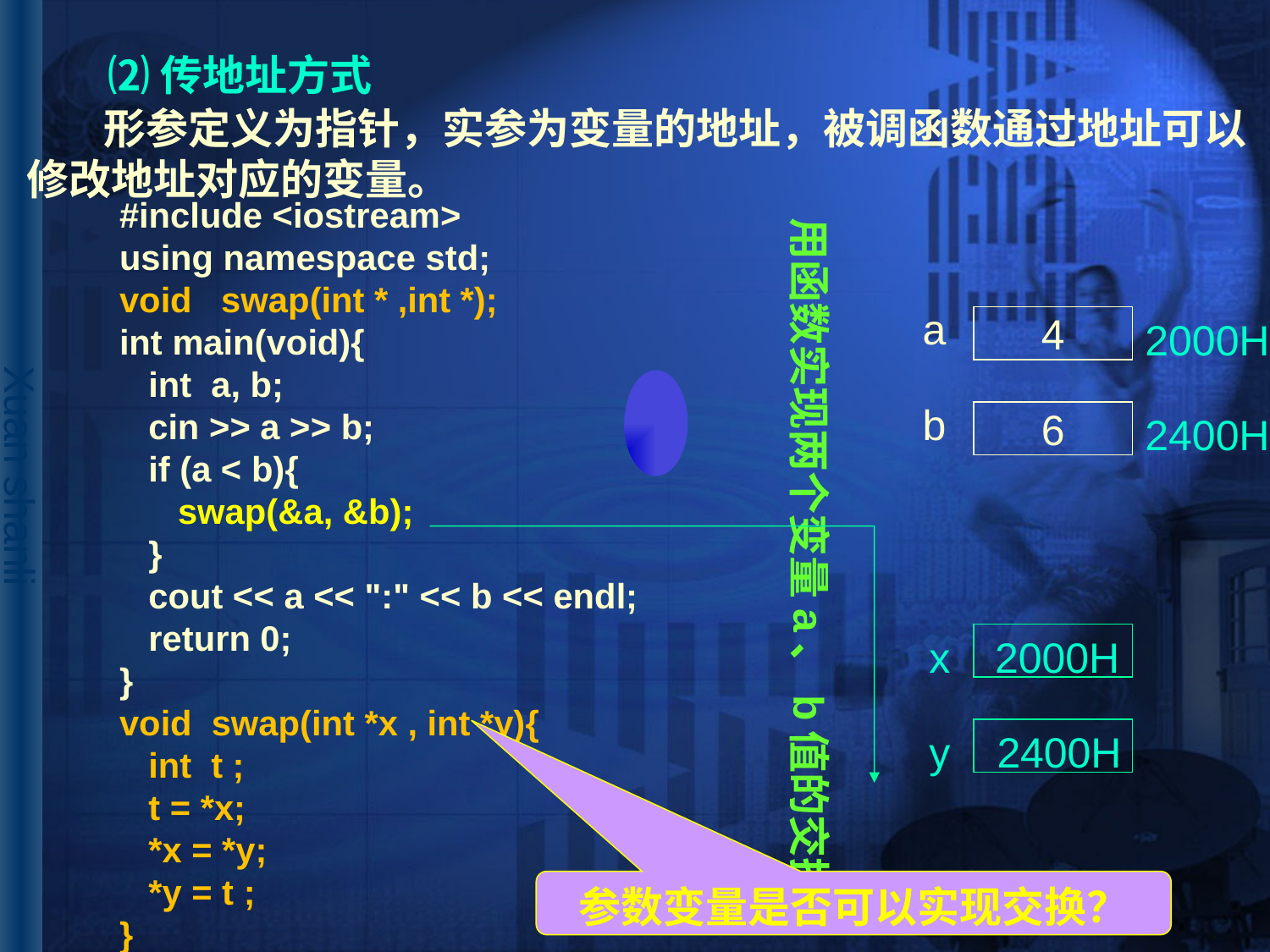

# ⑵传地址方式
       形参定义为指针，实参为变量的地址，被调函数通过地址可以
修改地址对应的变量。
#include <iostream>
using namespace std;
void   swap(int * ,int *);
int main(void){
   int  a, b;
   cin >> a >> b;
   if (a < b){
      swap(&a, &b);
   }
   cout << a << ":" << b << endl;
   return 0;
}
void  swap(int *x , int *y){
   int  t ;
   t = *x;
   *x = *y;
   *y = t ;
}
用函数实现两个变量a、b值的交换
a
4
2000H
b
6
2400H

x

2000H
y

2400H
参数变量是否可以实现交换？